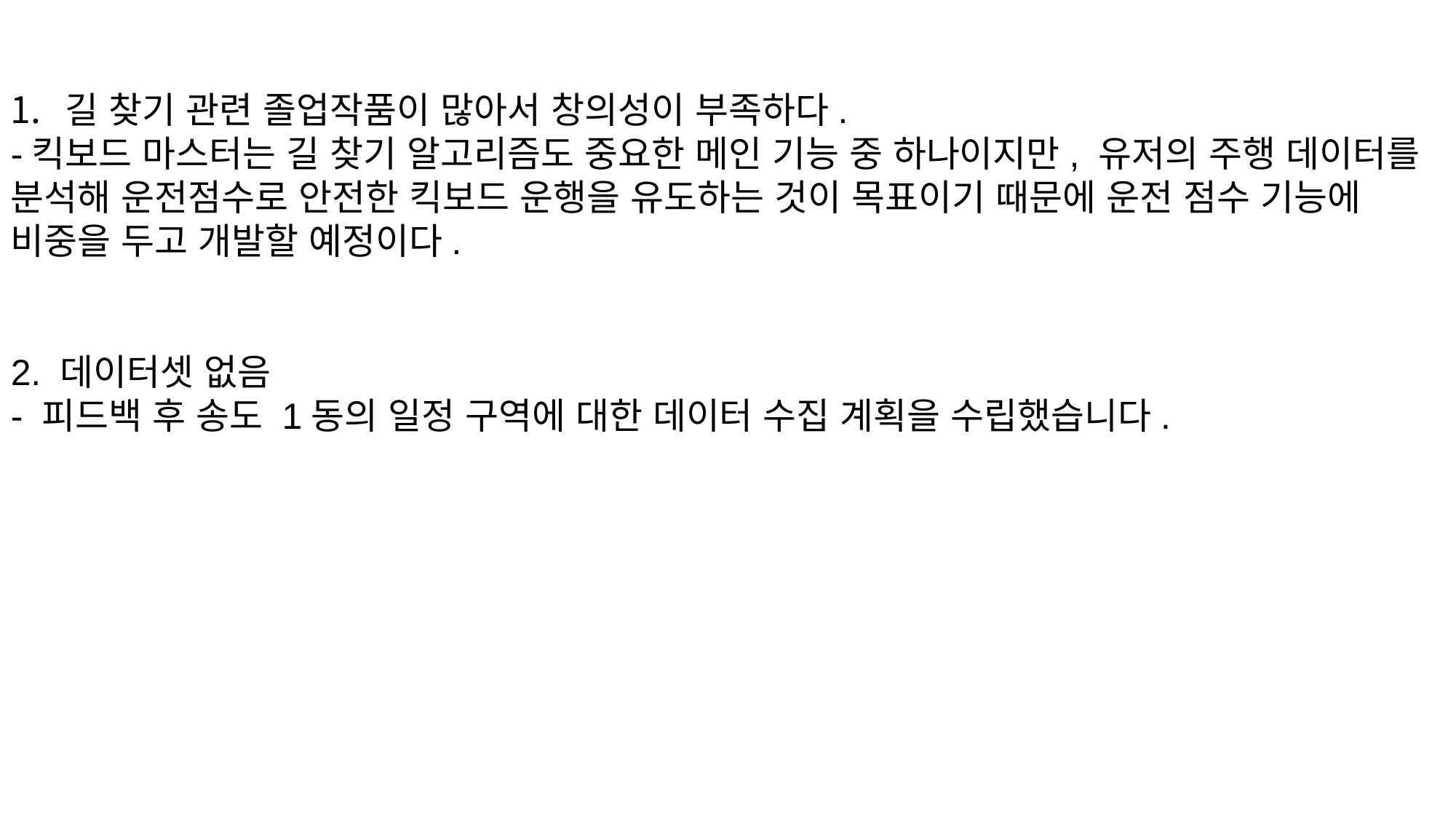

길 찾기 관련 졸업작품이 많아서 창의성이 부족하다.
-킥보드 마스터는 길 찾기 알고리즘도 중요한 메인 기능 중 하나이지만, 유저의 주행 데이터를 분석해 운전점수로 안전한 킥보드 운행을 유도하는 것이 목표이기 때문에 운전 점수 기능에 비중을 두고 개발할 예정이다.

2. 데이터셋 없음
- 피드백 후 송도 1동의 일정 구역에 대한 데이터 수집 계획을 수립했습니다.